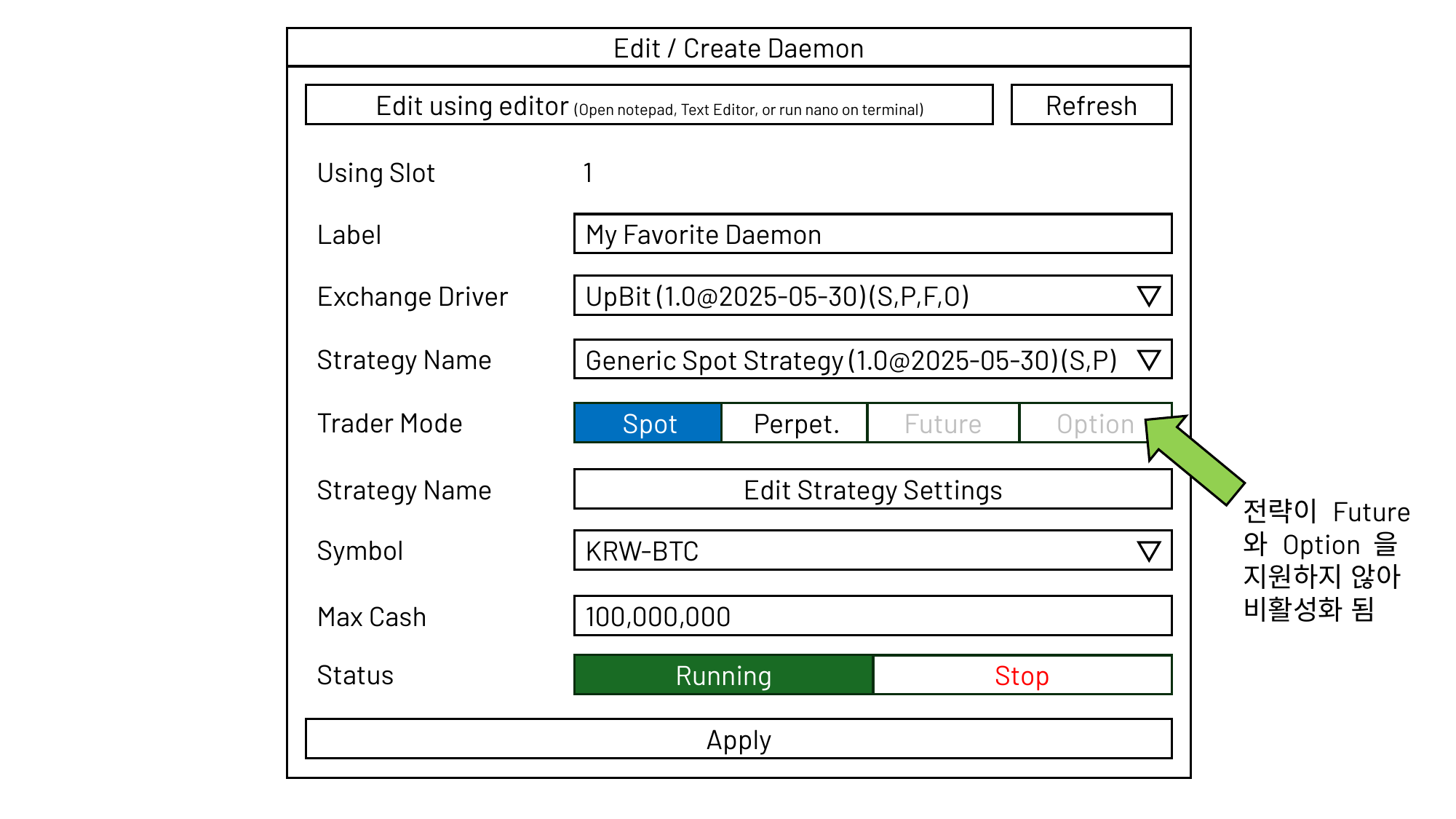

Edit / Create Daemon

Edit using editor (Open notepad, Text Editor, or run nano on terminal)
Refresh
Using Slot
1
Label
My Favorite Daemon
Exchange Driver
UpBit (1.0@2025-05-30) (S,P,F,O)

Strategy Name
Generic Spot Strategy (1.0@2025-05-30) (S,P)

Trader Mode

Spot
Perpet.
Future
Option

Strategy Name
Edit Strategy Settings
전략이 Future 와 Option 을 지원하지 않아 비활성화 됨
Symbol
KRW-BTC

Max Cash
100,000,000
Status

Running
Stop
Apply